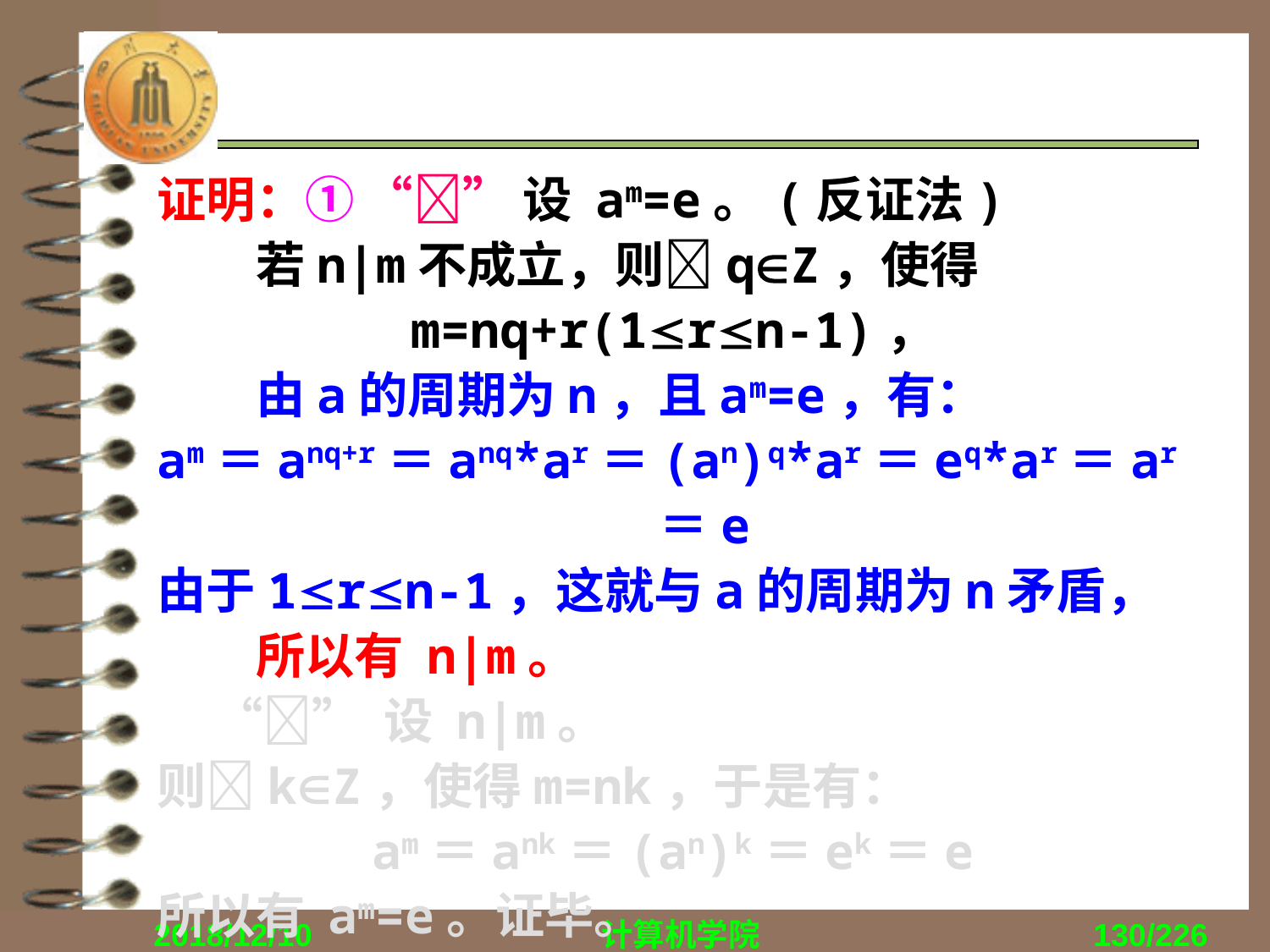

#
证明：① “⇒” 设 am=e。(反证法)
　　若n|m不成立，则∃q∈Z，使得
m=nq+r(1≤r≤n-1)，
　　由a的周期为n，且am=e，有：
am＝anq+r＝anq*ar＝(an)q*ar＝eq*ar＝ar＝e
由于1≤r≤n-1，这就与a的周期为n矛盾，
　　所以有 n|m。
     “⇐” 设 n|m。
则∃k∈Z，使得m=nk，于是有：
am＝ank＝(an)k＝ek＝e
所以有 am=e。证毕。
2018/12/10
计算机学院
130/226